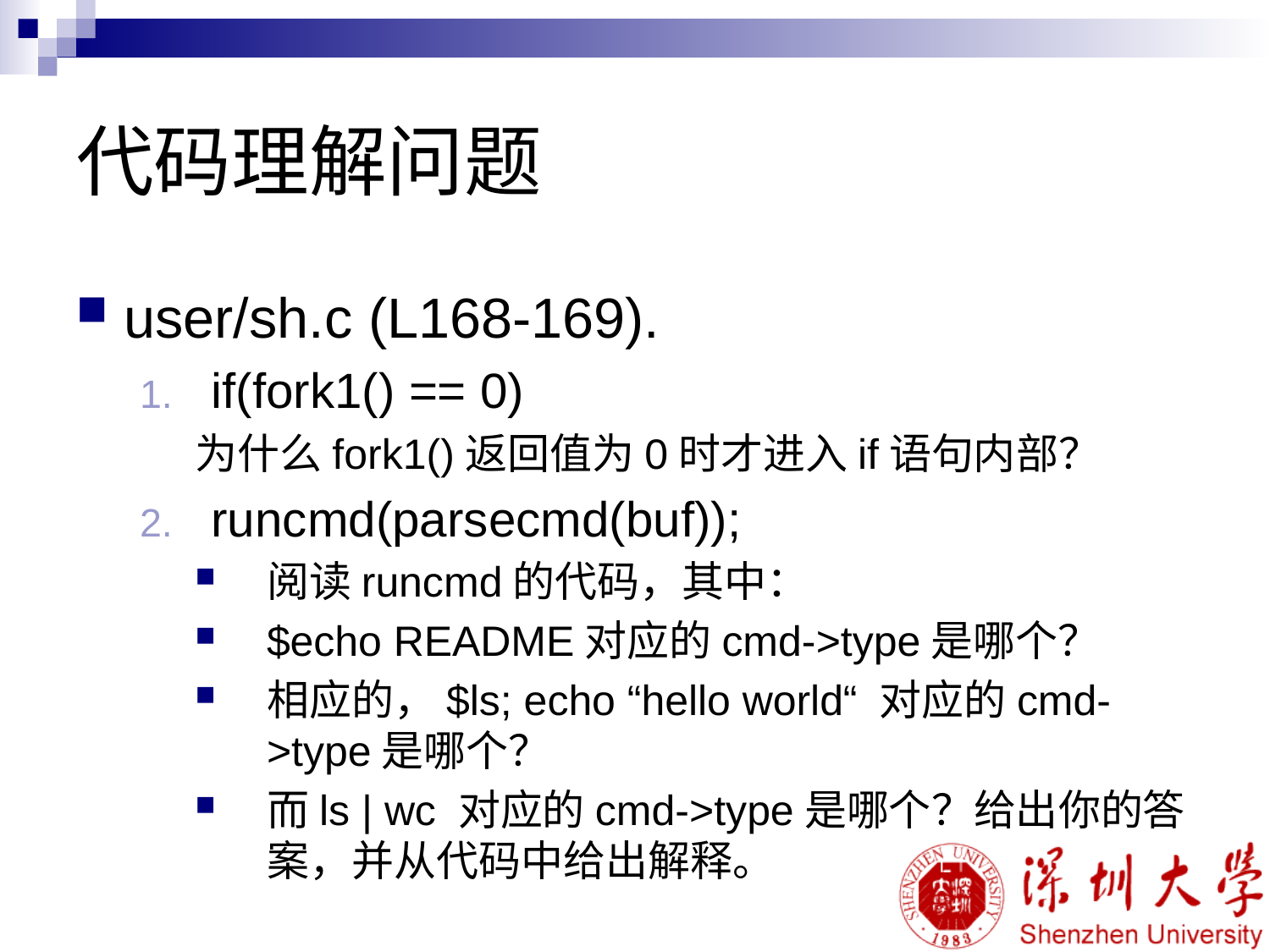

# 代码理解问题
user/sh.c (L168-169).
if(fork1() == 0)
为什么fork1()返回值为0时才进入if语句内部？
runcmd(parsecmd(buf));
阅读runcmd的代码，其中：
$echo README对应的cmd->type是哪个？
相应的，$ls; echo “hello world“ 对应的cmd->type是哪个？
而ls | wc 对应的cmd->type是哪个？给出你的答案，并从代码中给出解释。